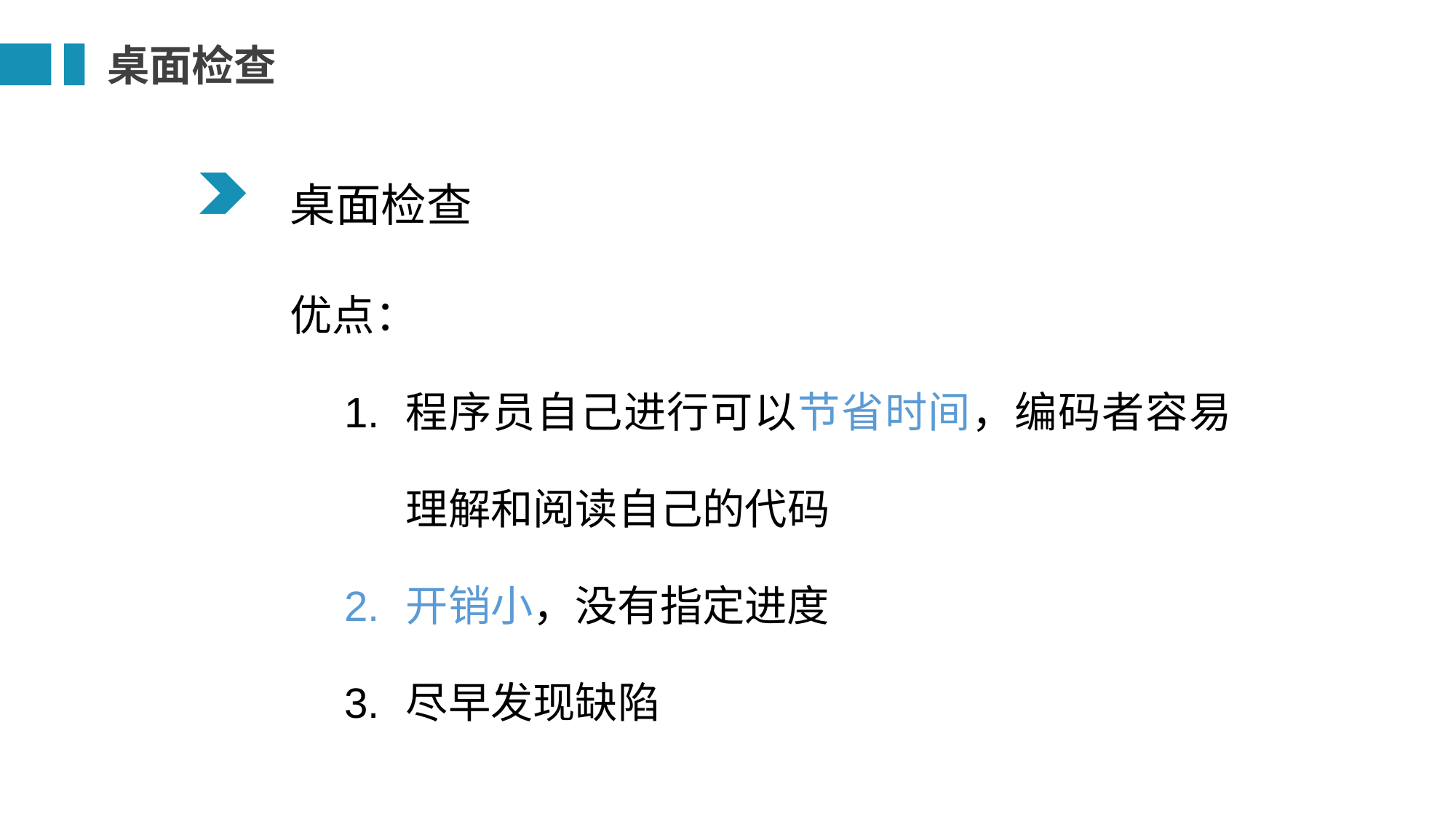

桌面检查

桌面检查

优点：
程序员自己进行可以节省时间，编码者容易理解和阅读自己的代码
开销小，没有指定进度
尽早发现缺陷
23